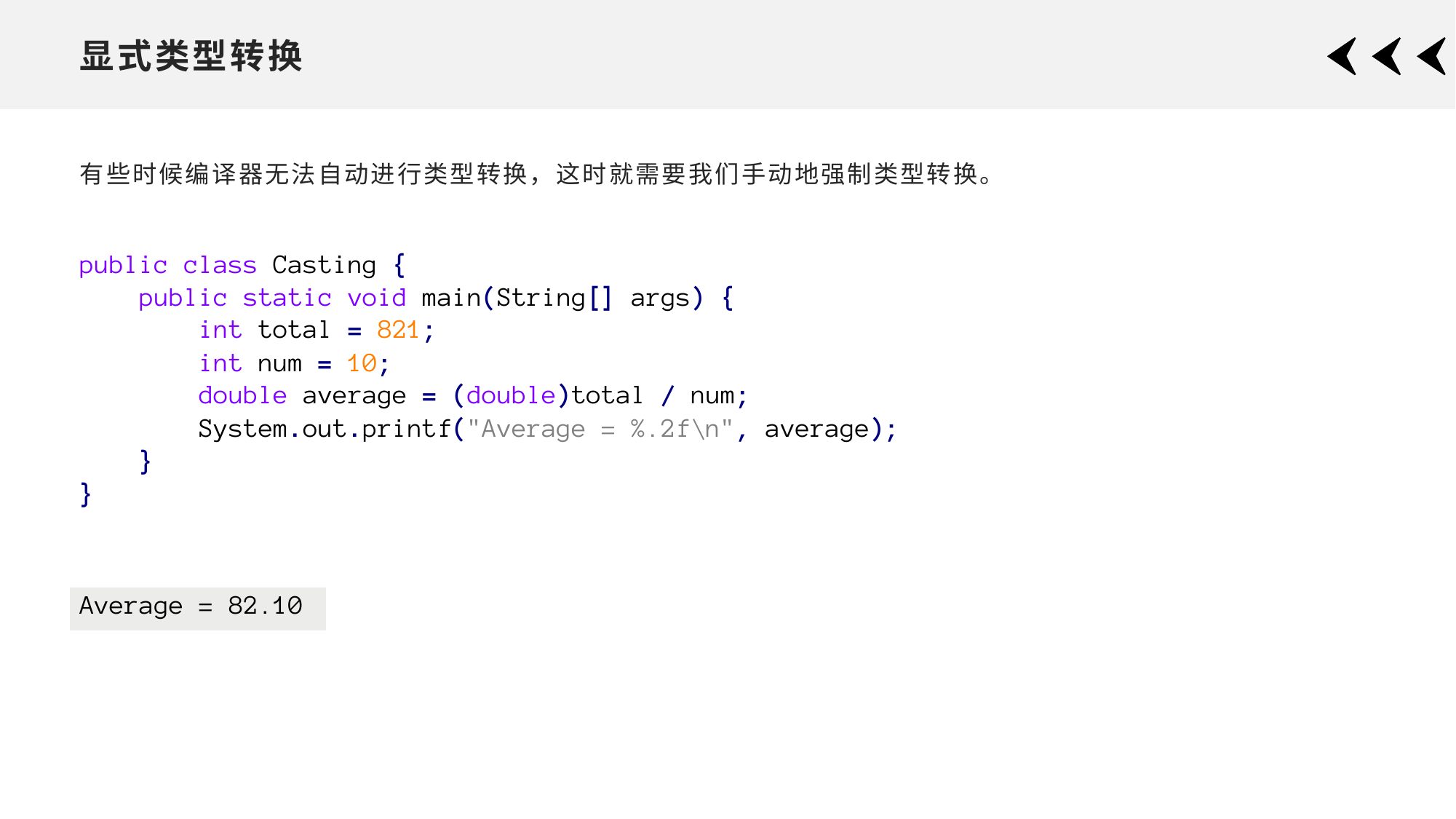

# 显式类型转换
有些时候编译器无法自动进行类型转换，这时就需要我们手动地强制类型转换。
public class Casting {
    public static void main(String[] args) {
        int total = 821;
        int num = 10;
        double average = (double)total / num;
        System.out.printf("Average = %.2f\n", average);
    }
}
| Average = 82.10 |
| --- |